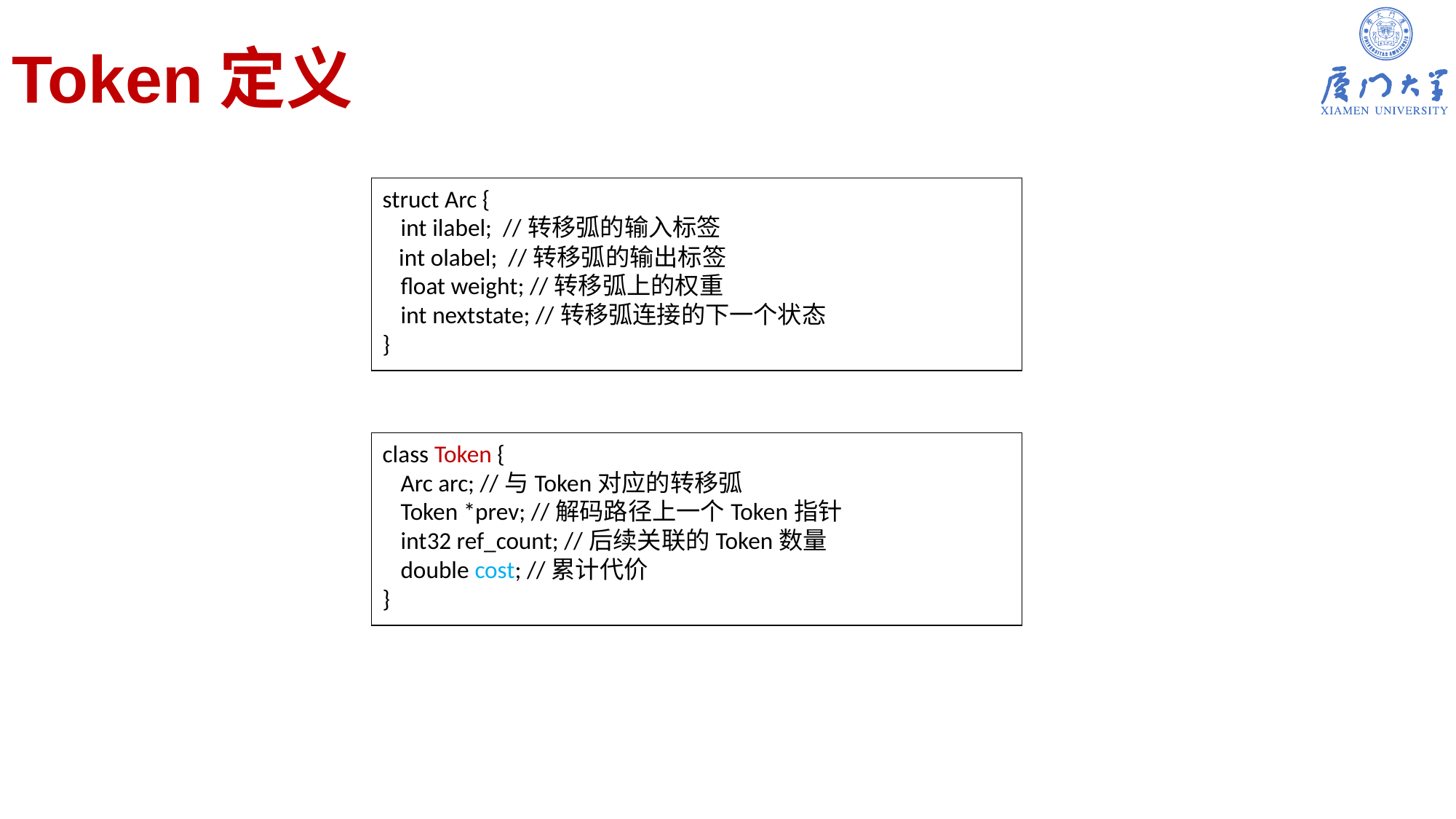

# Token定义
struct Arc {
int ilabel;  //转移弧的输入标签
   int olabel;  //转移弧的输出标签
float weight; //转移弧上的权重
int nextstate; //转移弧连接的下一个状态
}
class Token {
Arc arc; //与Token对应的转移弧
Token *prev; //解码路径上一个Token指针
int32 ref_count; //后续关联的Token数量
double cost; //累计代价
}